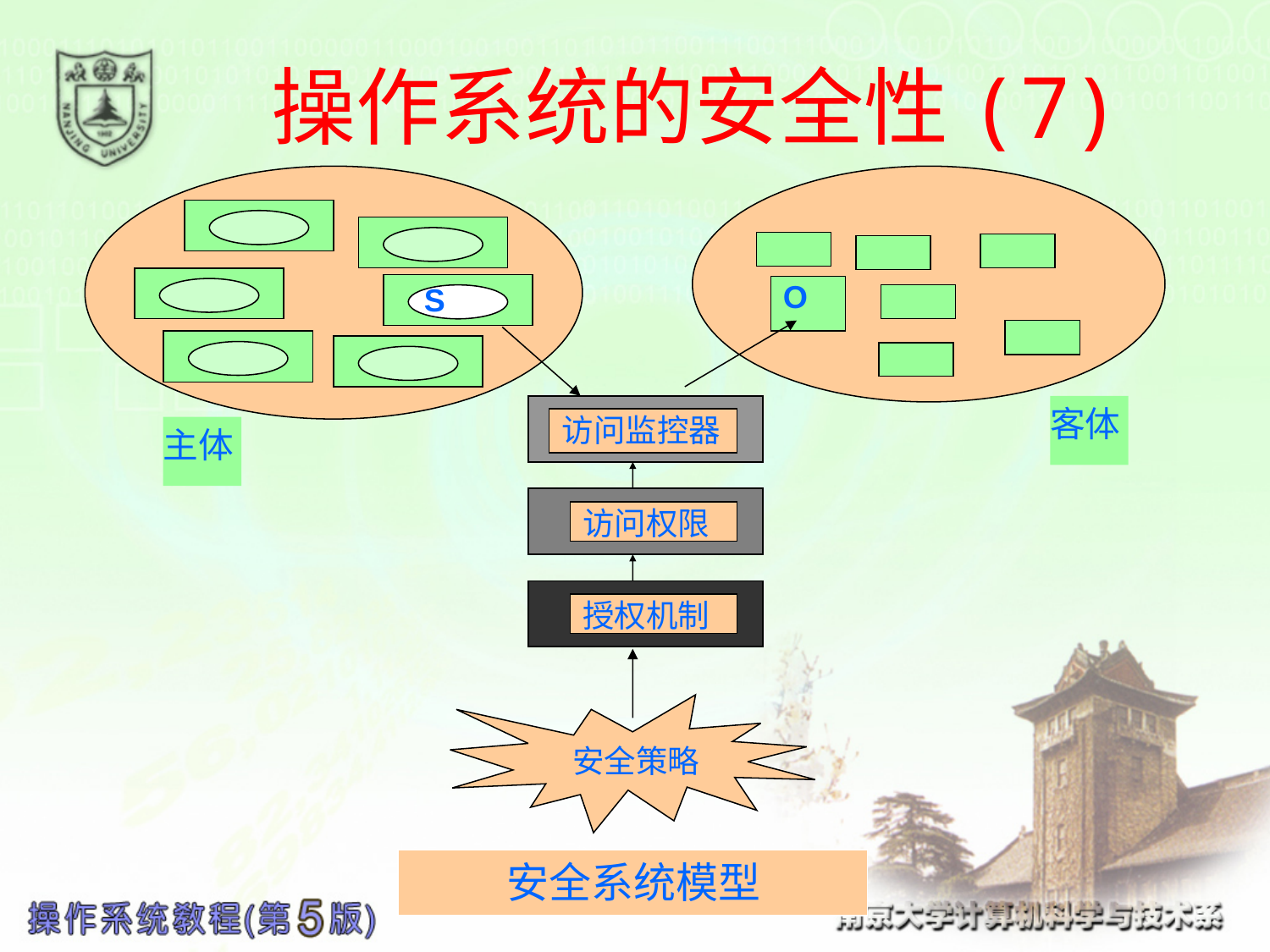

# 操作系统的安全性(7)

S

O

客体
访问监控器
主体

访问权限

授权机制

　安全策略
         安全系统模型